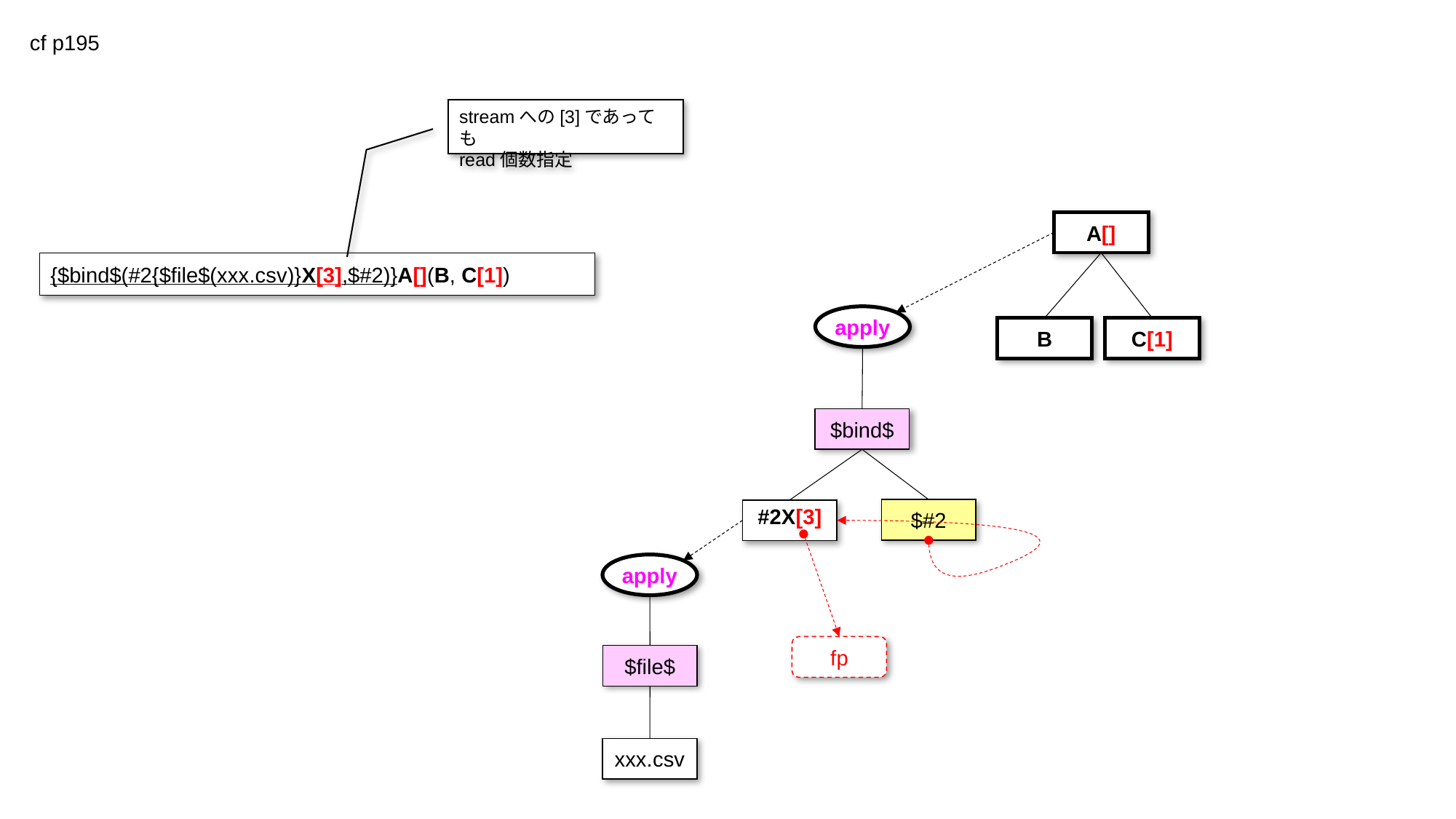

cf p195
streamへの[3]であっても
read個数指定
A[]
{$bind$(#2{$file$(xxx.csv)}X[3],$#2)}A[](B, C[1])
apply
C[1]
B
$bind$
$#2
#2X[3]
apply
fp
$file$
xxx.csv